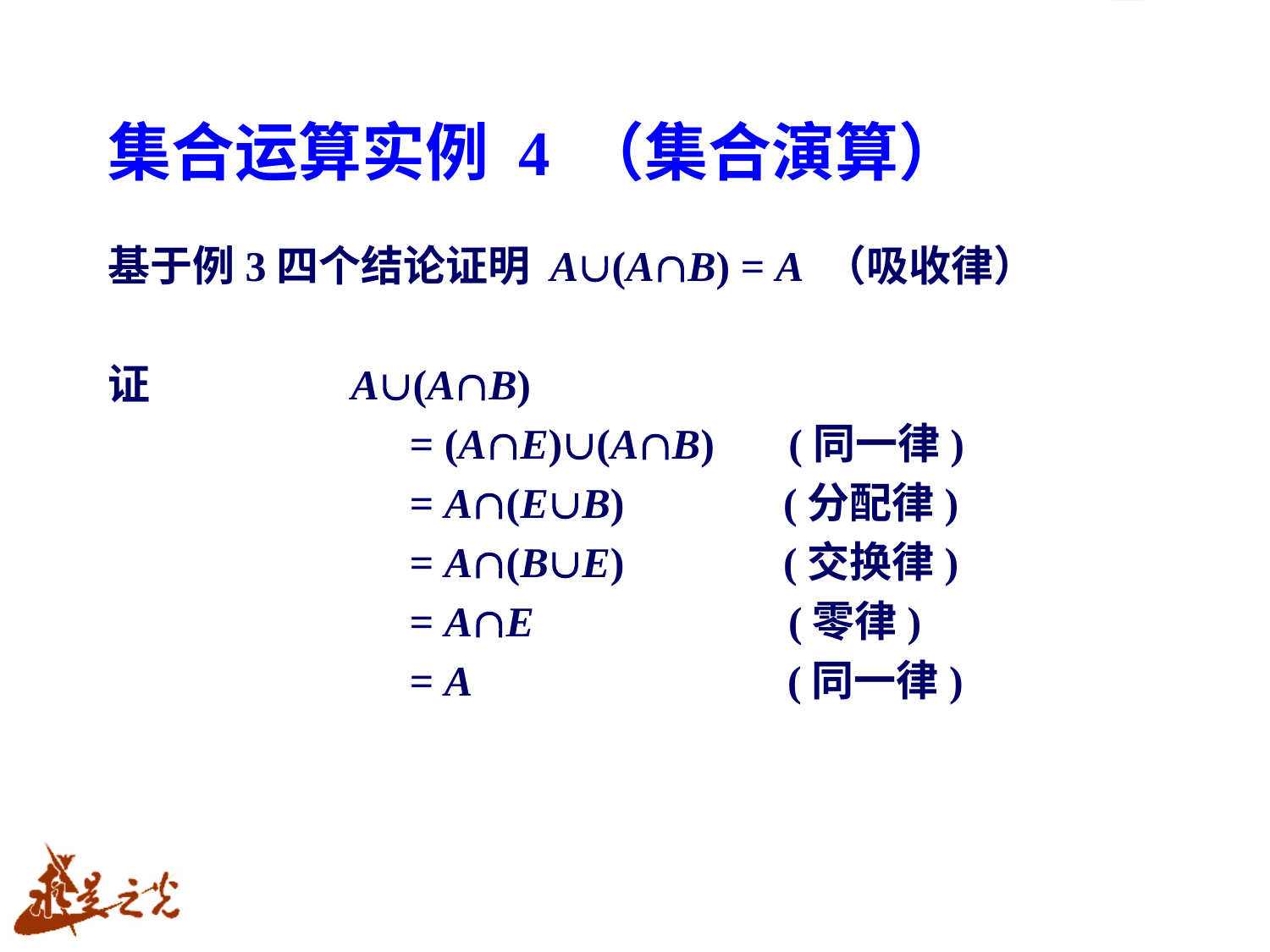

# 集合运算实例 4 （集合演算）
基于例3四个结论证明 A∪(A∩B) = A （吸收律）

证                    A∪(A∩B)
    			= (A∩E)∪(A∩B)       (同一律)
    			= A∩(E∪B)               (分配律)
    			= A∩(B∪E)               (交换律)
   			= A∩E                        (零律)
   			= A                              (同一律)
27